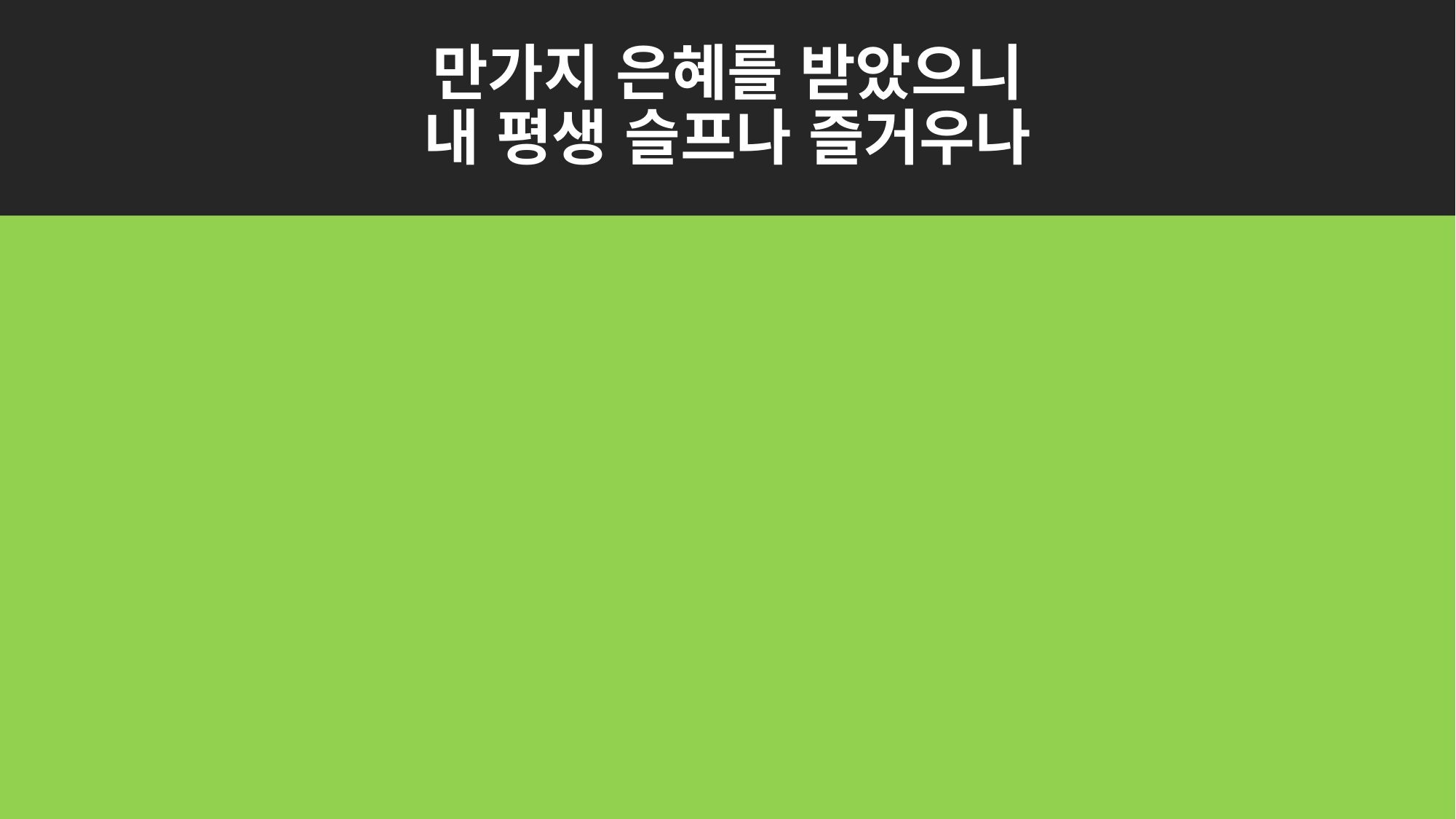

# 만가지 은혜를 받았으니 내 평생 슬프나 즐거우나